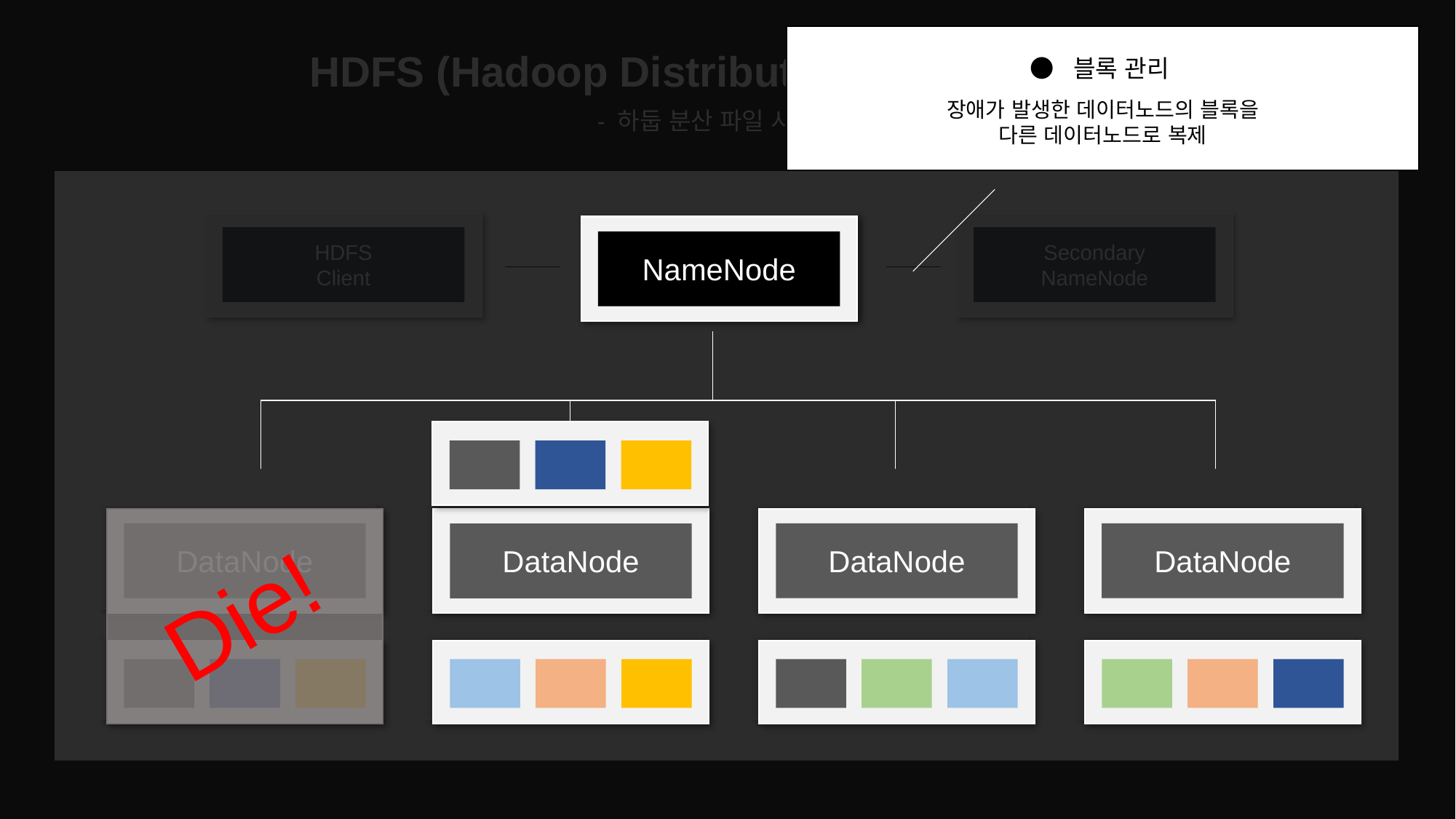

HDFS (Hadoop Distribution File System)?
●  블록 관리
장애가 발생한 데이터노드의 블록을
다른 데이터노드로 복제
- 하둡 분산 파일 시스템 -

NameNode

HDFS
Client
Secondary
NameNode
NameNode

DataNode
DataNode
DataNode
DataNode
DataNode
DataNode
DataNode
DataNode
Die!